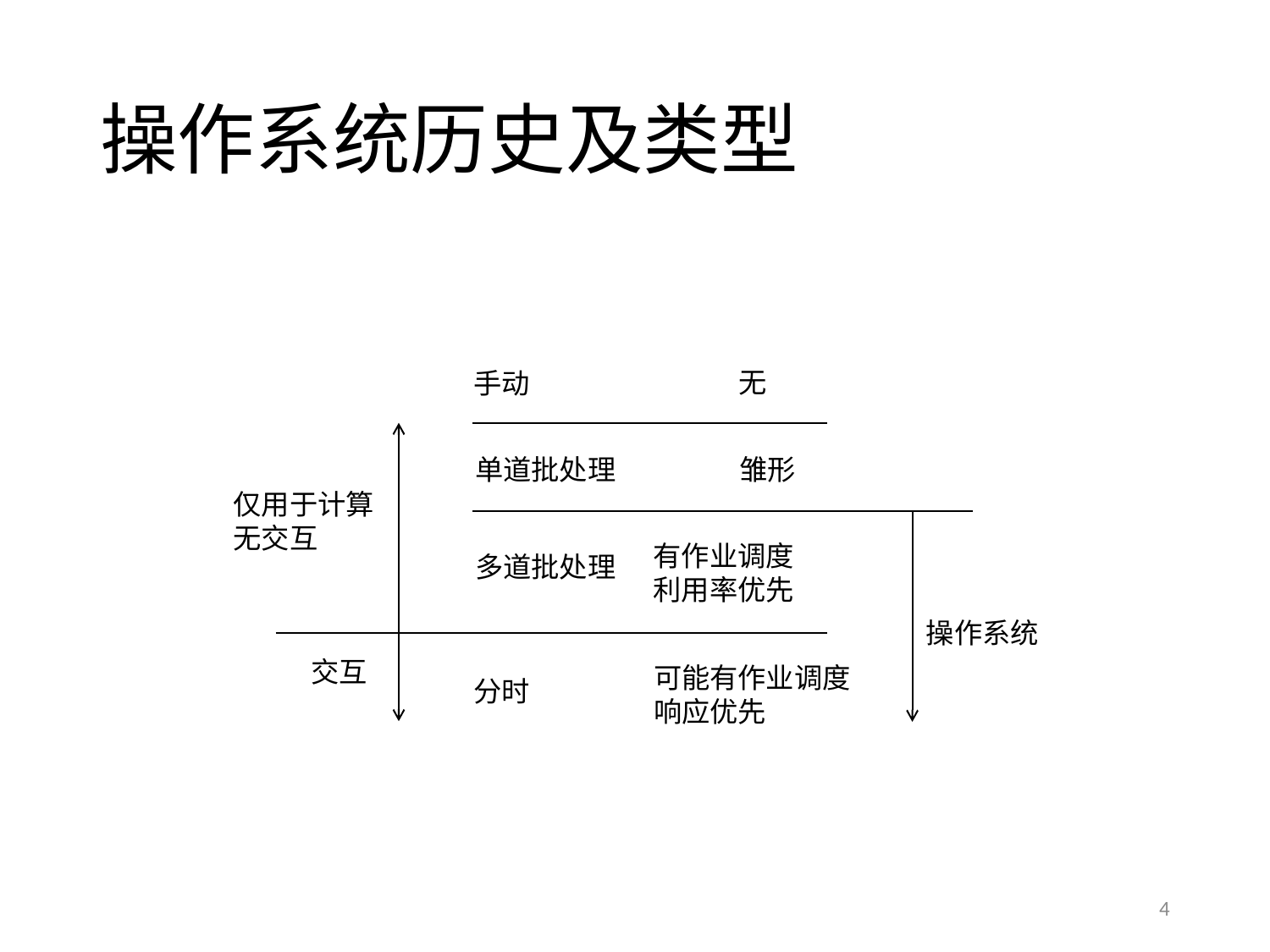

# 操作系统历史及类型

无
手动
单道批处理
雏形
仅用于计算
无交互
有作业调度
利用率优先
多道批处理
操作系统
交互
可能有作业调度
响应优先
分时
4